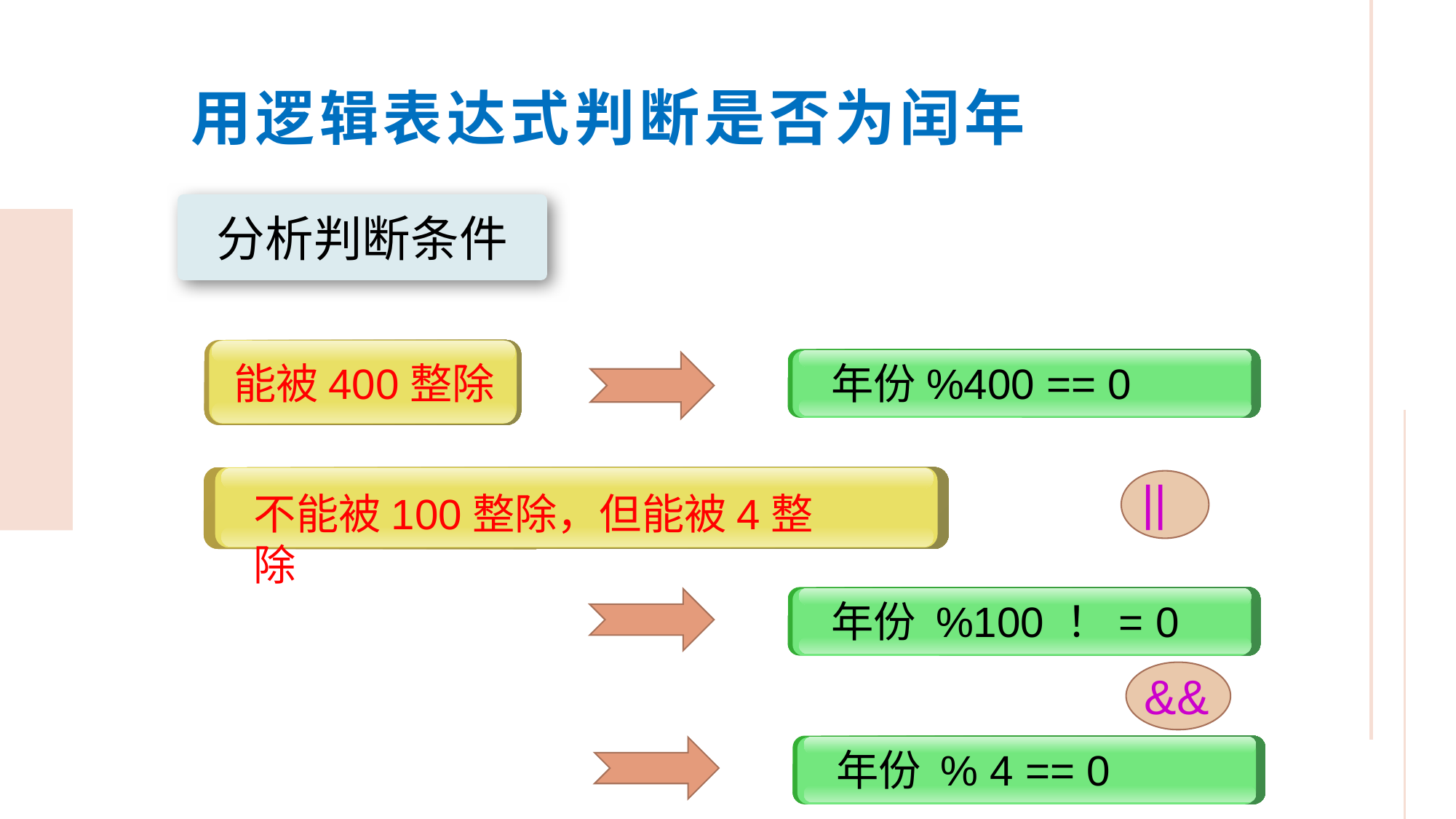

用逻辑表达式判断是否为闰年
分析判断条件

能被400整除

年份%400 == 0

||

不能被100整除，但能被4整除

年份 %100 ！= 0

&&

年份 % 4 == 0